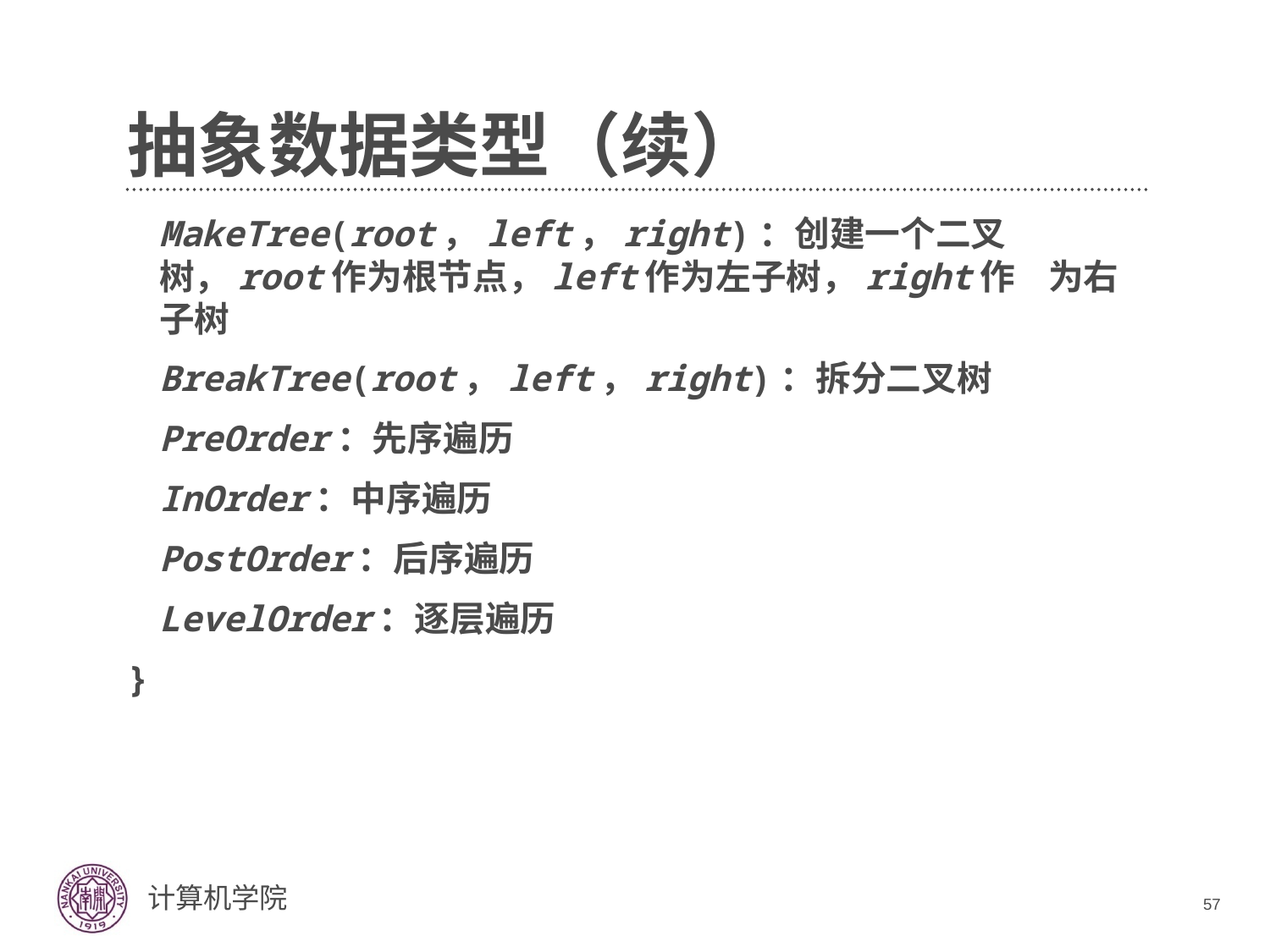

# 抽象数据类型（续）
	MakeTree(root，left，right)：创建一个二叉树，root作为根节点，left作为左子树，right作	为右子树
	BreakTree(root，left，right)：拆分二叉树
	PreOrder：先序遍历
	InOrder：中序遍历
	PostOrder：后序遍历
	LevelOrder：逐层遍历
}
57